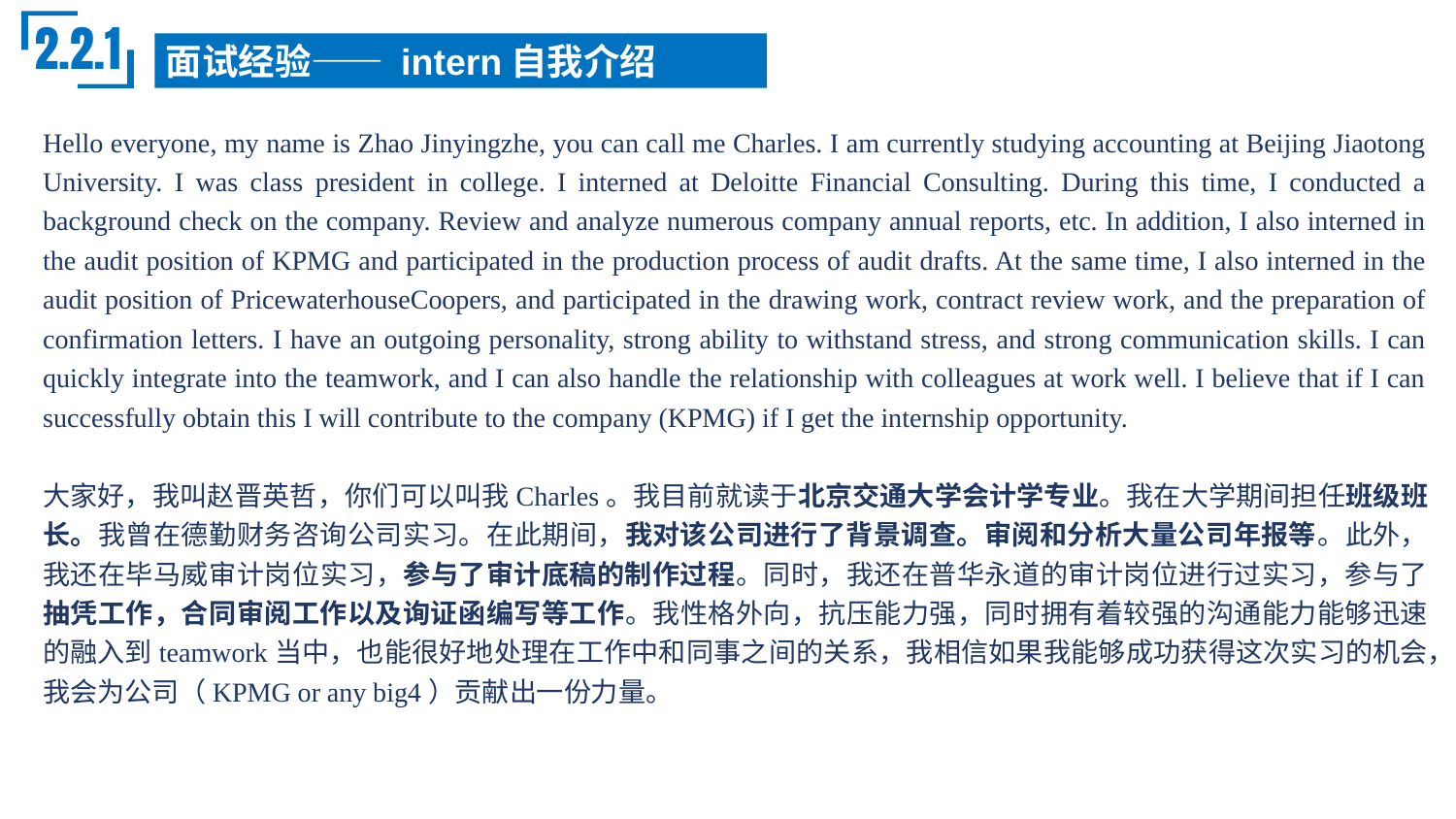

2.2.1
面试经验—— intern自我介绍
Hello everyone, my name is Zhao Jinyingzhe, you can call me Charles. I am currently studying accounting at Beijing Jiaotong University. I was class president in college. I interned at Deloitte Financial Consulting. During this time, I conducted a background check on the company. Review and analyze numerous company annual reports, etc. In addition, I also interned in the audit position of KPMG and participated in the production process of audit drafts. At the same time, I also interned in the audit position of PricewaterhouseCoopers, and participated in the drawing work, contract review work, and the preparation of confirmation letters. I have an outgoing personality, strong ability to withstand stress, and strong communication skills. I can quickly integrate into the teamwork, and I can also handle the relationship with colleagues at work well. I believe that if I can successfully obtain this I will contribute to the company (KPMG) if I get the internship opportunity.
大家好，我叫赵晋英哲，你们可以叫我Charles。我目前就读于北京交通大学会计学专业。我在大学期间担任班级班长。我曾在德勤财务咨询公司实习。在此期间，我对该公司进行了背景调查。审阅和分析大量公司年报等。此外，我还在毕马威审计岗位实习，参与了审计底稿的制作过程。同时，我还在普华永道的审计岗位进行过实习，参与了抽凭工作，合同审阅工作以及询证函编写等工作。我性格外向，抗压能力强，同时拥有着较强的沟通能力能够迅速的融入到teamwork当中，也能很好地处理在工作中和同事之间的关系，我相信如果我能够成功获得这次实习的机会，我会为公司（KPMG or any big4）贡献出一份力量。